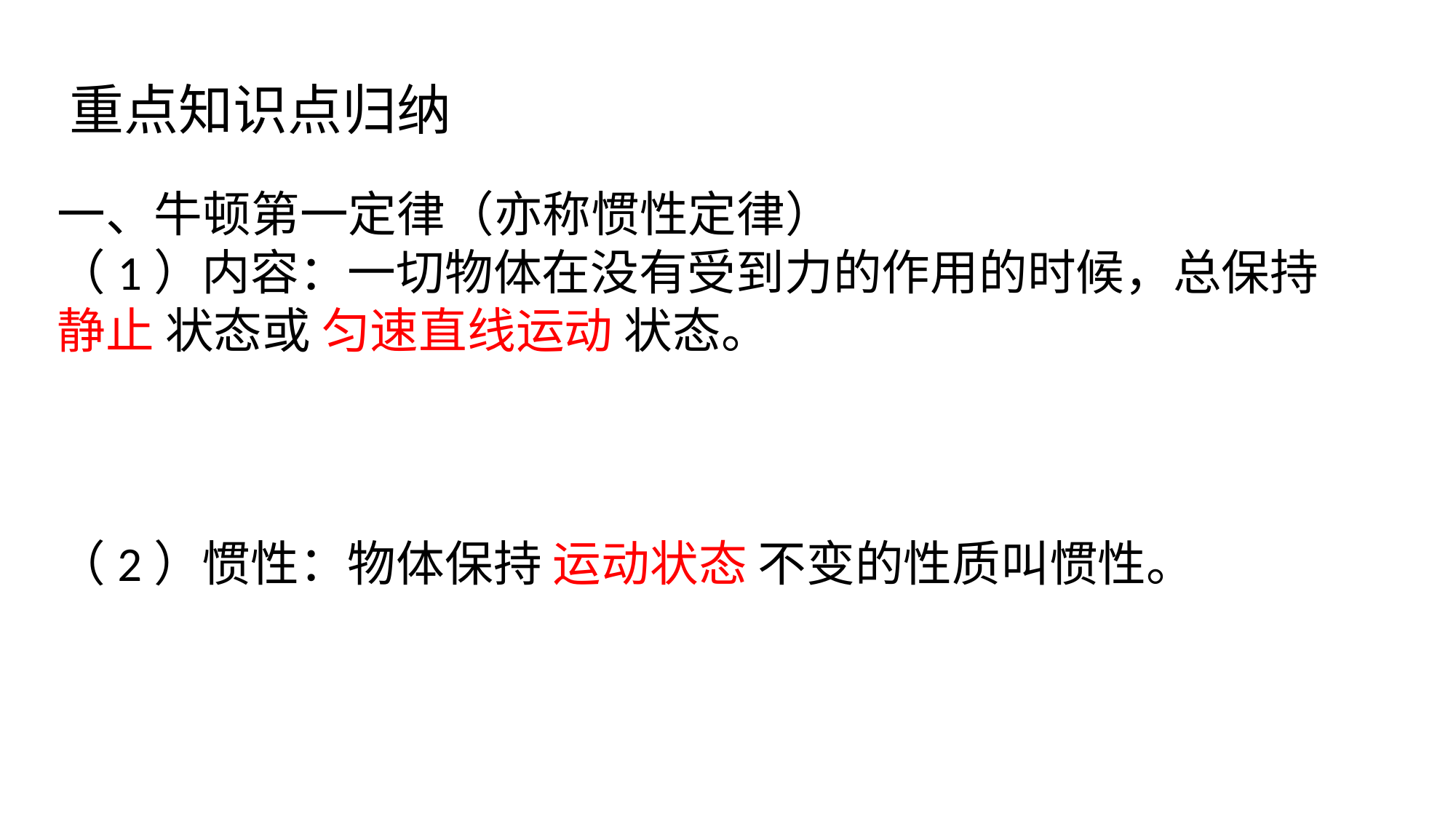

# 重点知识点归纳
一、牛顿第一定律（亦称惯性定律）
（1）内容：一切物体在没有受到力的作用的时候，总保持 静止 状态或 匀速直线运动 状态。

（2）惯性：物体保持 运动状态 不变的性质叫惯性。